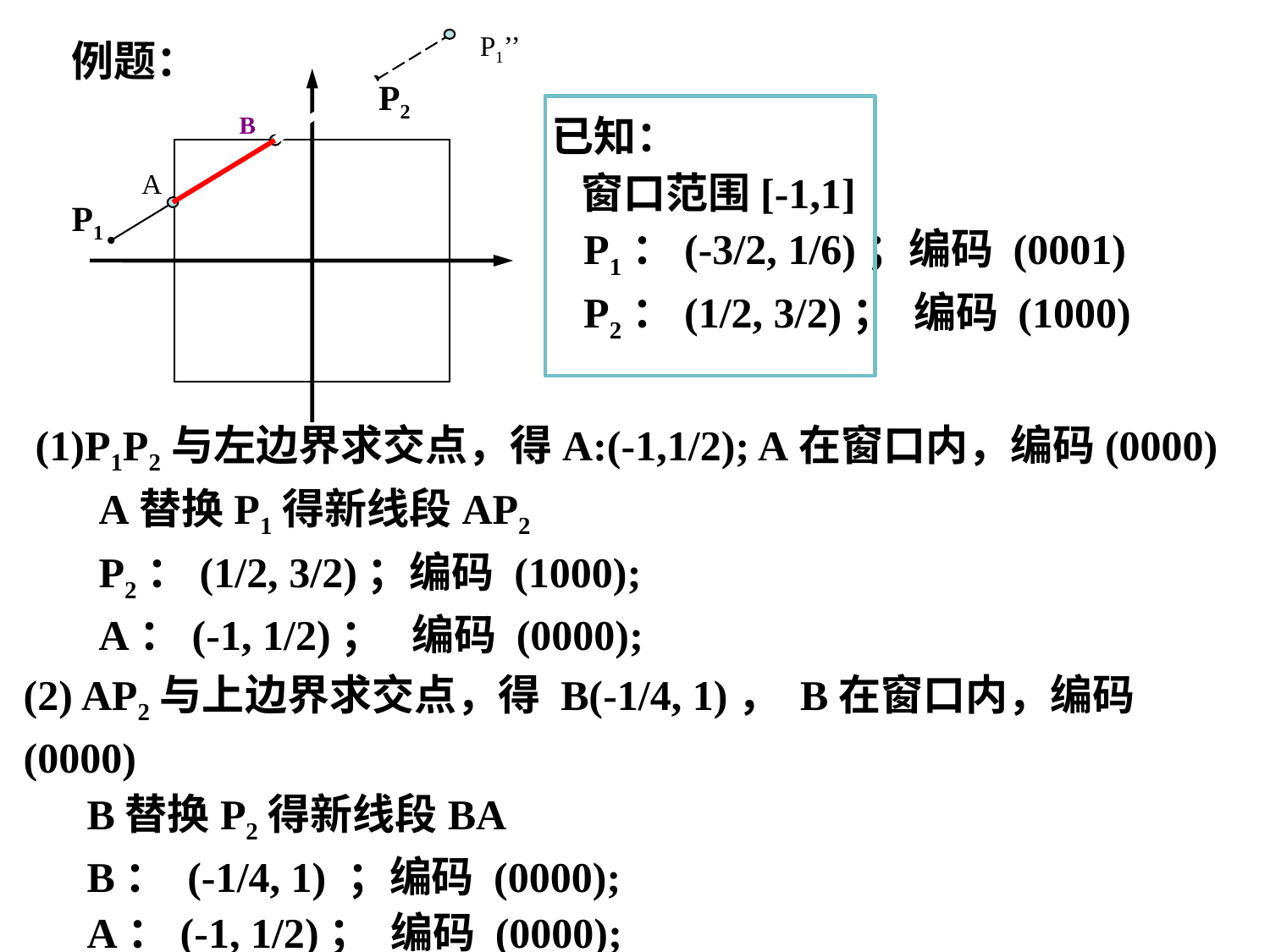

P1’’

例题：

P2

P1

已知：
  窗口范围[-1,1]
   P1：(-3/2, 1/6)；编码 (0001)
   P2：(1/2, 3/2)；  编码 (1000)
B

A

(1)P1P2与左边界求交点，得A:(-1,1/2); A在窗口内，编码(0000)
      A替换P1得新线段AP2
	P2：(1/2, 3/2)；编码 (1000);
      A：(-1, 1/2)；   编码 (0000);
(2) AP2与上边界求交点，得 B(-1/4, 1)， B在窗口内，编码(0000)
      B替换P2得新线段BA
      B： (-1/4, 1) ；编码 (0000);
      A：(-1, 1/2)；  编码 (0000);
   两端点编码全部为0，  线段完全可见，程序结束